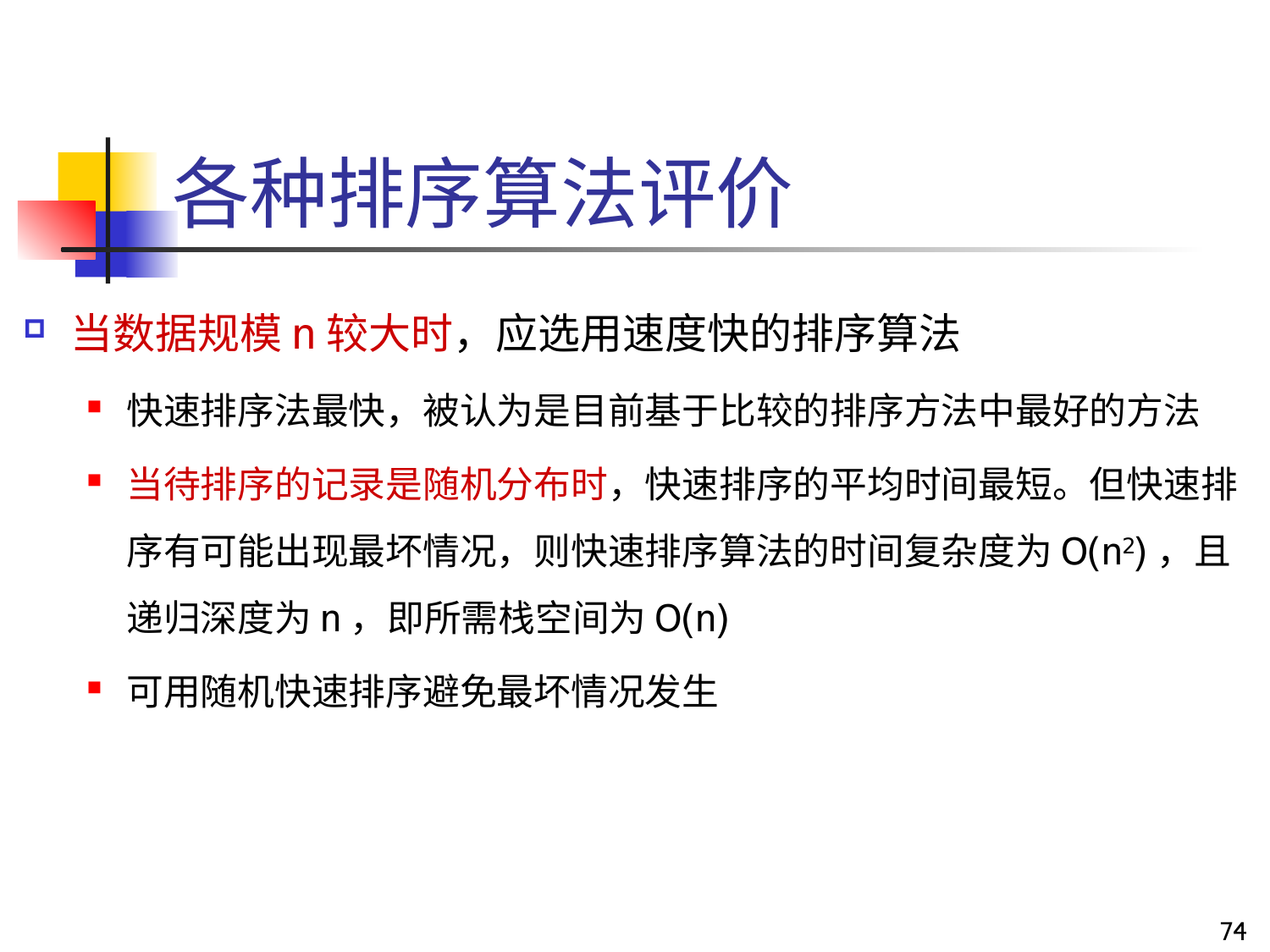

# 各种排序算法评价
当数据规模n较大时，应选用速度快的排序算法
快速排序法最快，被认为是目前基于比较的排序方法中最好的方法
当待排序的记录是随机分布时，快速排序的平均时间最短。但快速排序有可能出现最坏情况，则快速排序算法的时间复杂度为O(n2)，且递归深度为n，即所需栈空间为O(n)
可用随机快速排序避免最坏情况发生

74